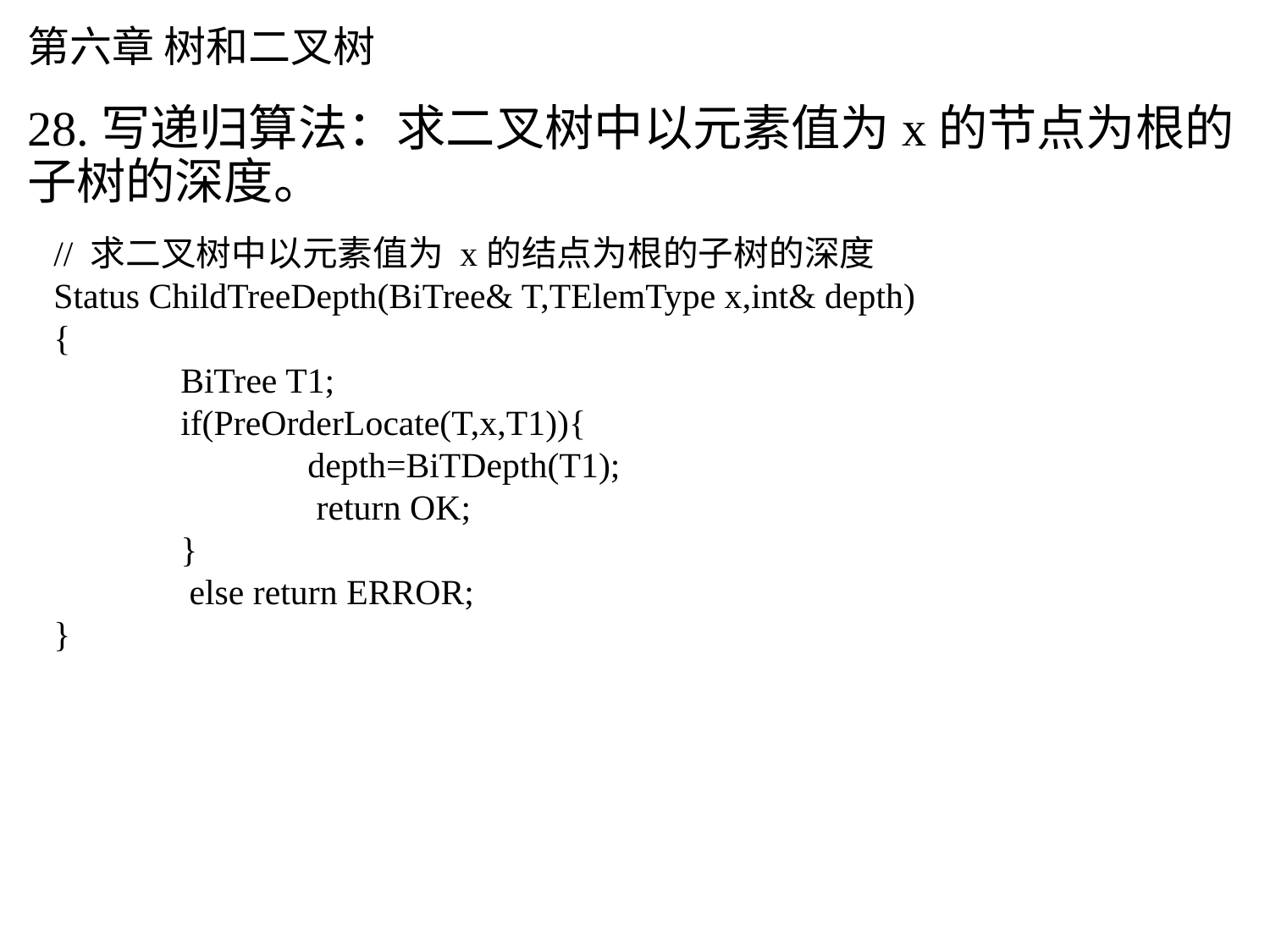

# 第六章 树和二叉树
28.写递归算法：求二叉树中以元素值为x的节点为根的子树的深度。
// 求二叉树中以元素值为 x的结点为根的子树的深度
Status ChildTreeDepth(BiTree& T,TElemType x,int& depth)
{
	BiTree T1;
	if(PreOrderLocate(T,x,T1)){
		depth=BiTDepth(T1);
		 return OK;
	}
	 else return ERROR;
}